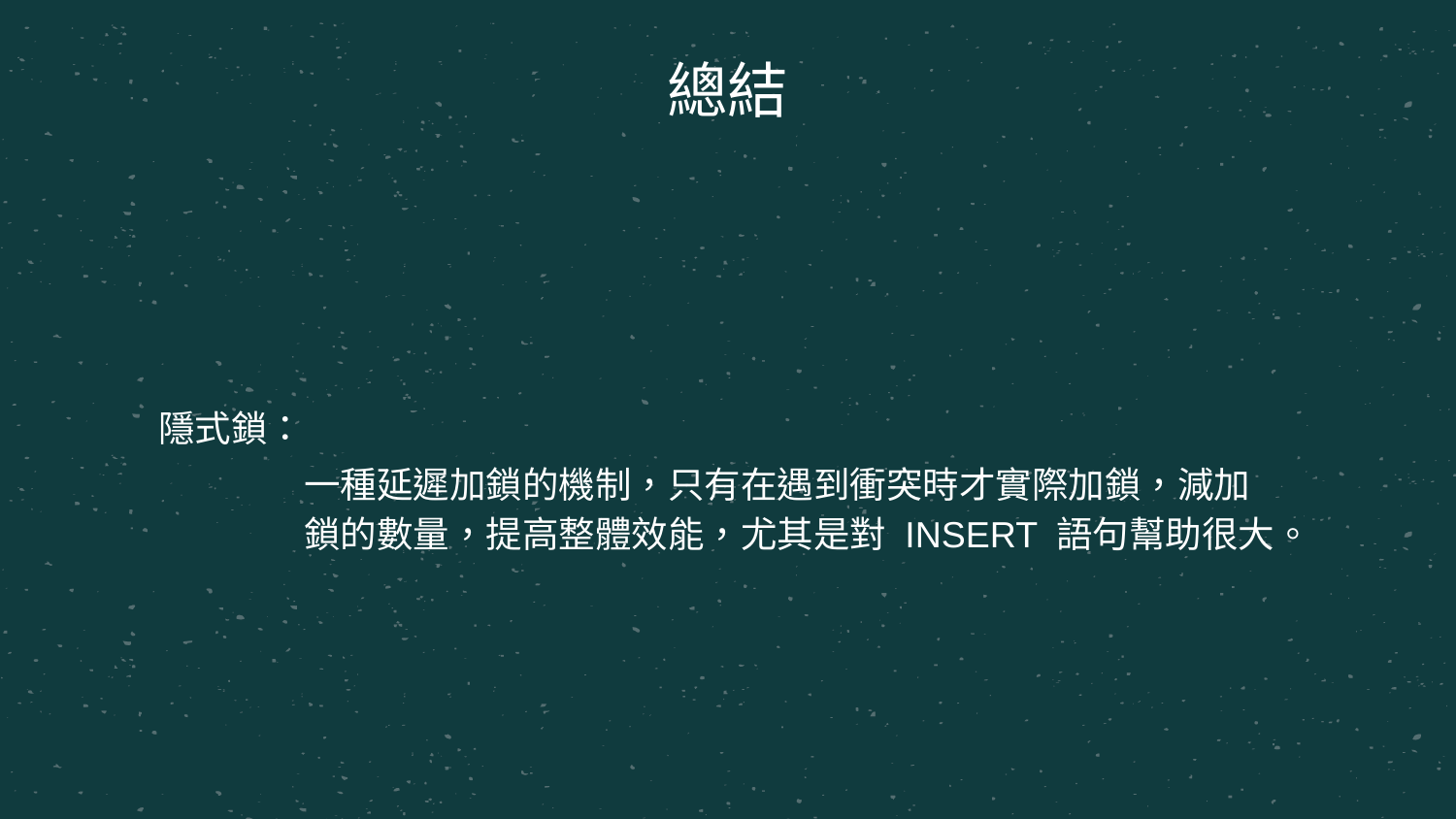

# 總結
隱式鎖：
	一種延遲加鎖的機制，只有在遇到衝突時才實際加鎖，減加	鎖的數量，提高整體效能，尤其是對 INSERT 語句幫助很大。